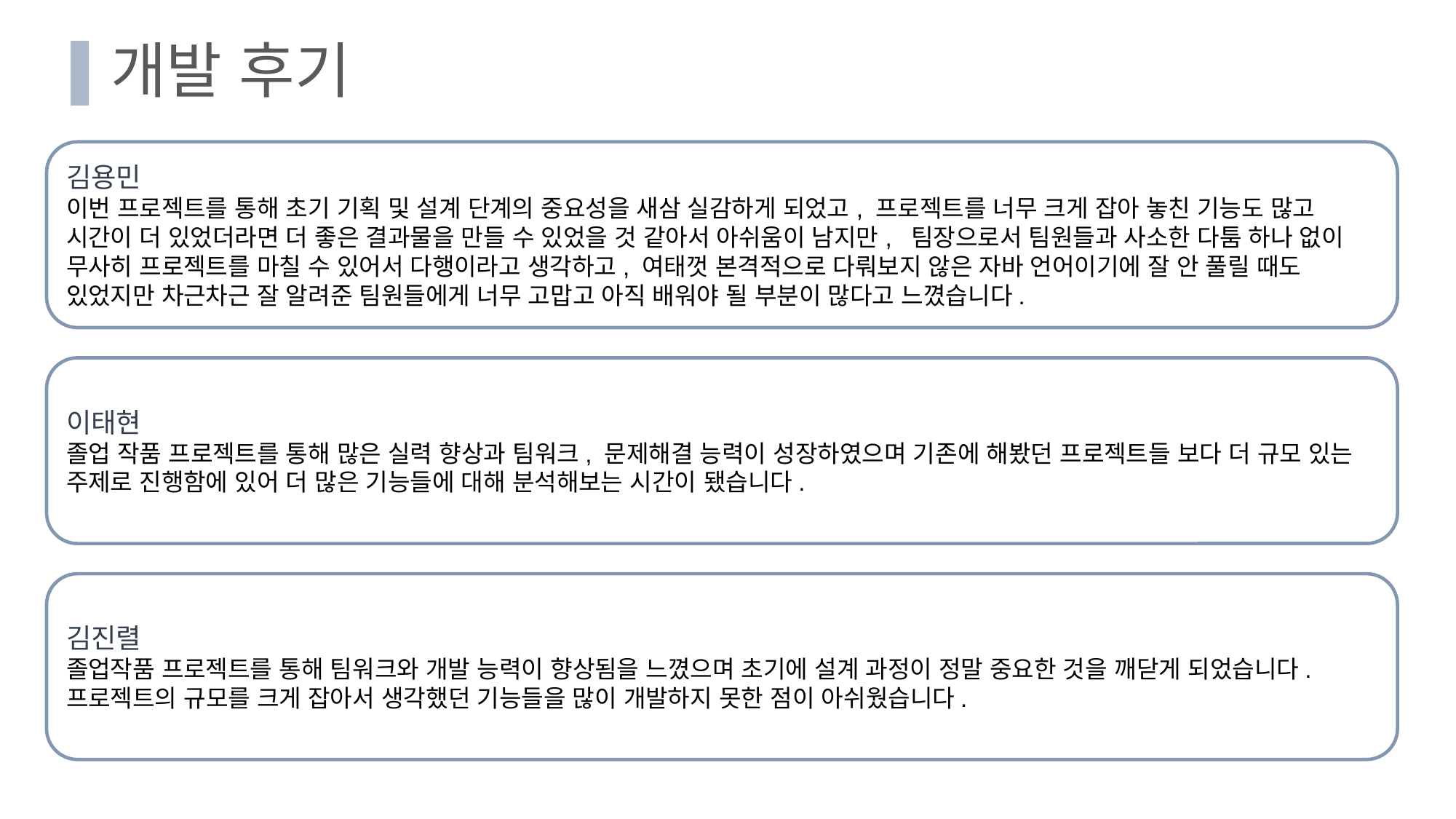

# 개발 후기

김용민
이번 프로젝트를 통해 초기 기획 및 설계 단계의 중요성을 새삼 실감하게 되었고, 프로젝트를 너무 크게 잡아 놓친 기능도 많고 시간이 더 있었더라면 더 좋은 결과물을 만들 수 있었을 것 같아서 아쉬움이 남지만,  팀장으로서 팀원들과 사소한 다툼 하나 없이 무사히 프로젝트를 마칠 수 있어서 다행이라고 생각하고, 여태껏 본격적으로 다뤄보지 않은 자바 언어이기에 잘 안 풀릴 때도 있었지만 차근차근 잘 알려준 팀원들에게 너무 고맙고 아직 배워야 될 부분이 많다고 느꼈습니다.
이태현
졸업 작품 프로젝트를 통해 많은 실력 향상과 팀워크, 문제해결 능력이 성장하였으며 기존에 해봤던 프로젝트들 보다 더 규모 있는 주제로 진행함에 있어 더 많은 기능들에 대해 분석해보는 시간이 됐습니다.
김진렬
졸업작품 프로젝트를 통해 팀워크와 개발 능력이 향상됨을 느꼈으며 초기에 설계 과정이 정말 중요한 것을 깨닫게 되었습니다. 프로젝트의 규모를 크게 잡아서 생각했던 기능들을 많이 개발하지 못한 점이 아쉬웠습니다.